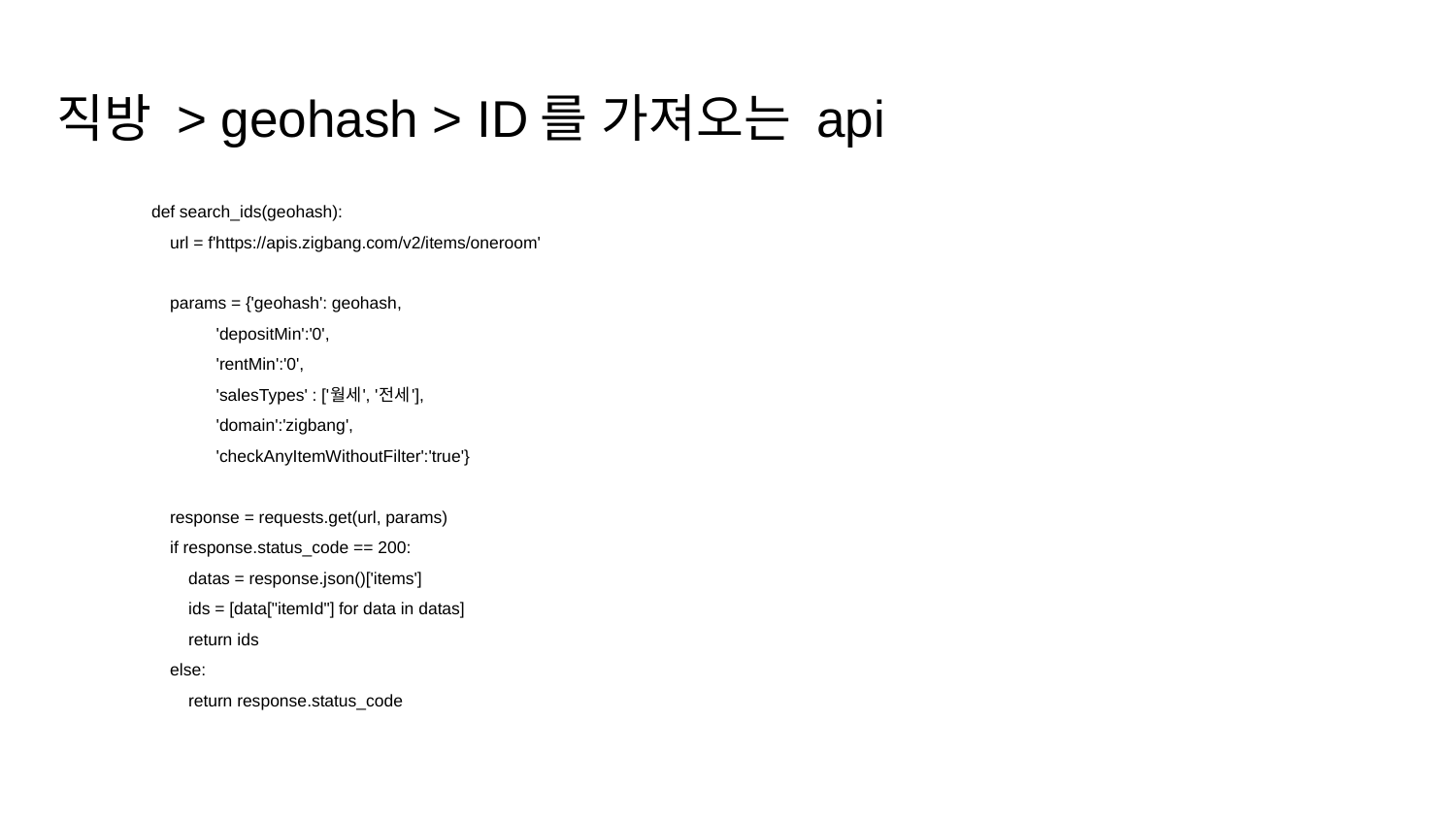

# 직방 > geohash > ID를 가져오는 api
def search_ids(geohash):
    url = f'https://apis.zigbang.com/v2/items/oneroom'

    params = {'geohash': geohash,
              'depositMin':'0',
              'rentMin':'0',
              'salesTypes' : ['월세', '전세'],
              'domain':'zigbang',
              'checkAnyItemWithoutFilter':'true'}

    response = requests.get(url, params)
    if response.status_code == 200:
        datas = response.json()['items']
        ids = [data["itemId"] for data in datas]
        return ids
    else:
        return response.status_code